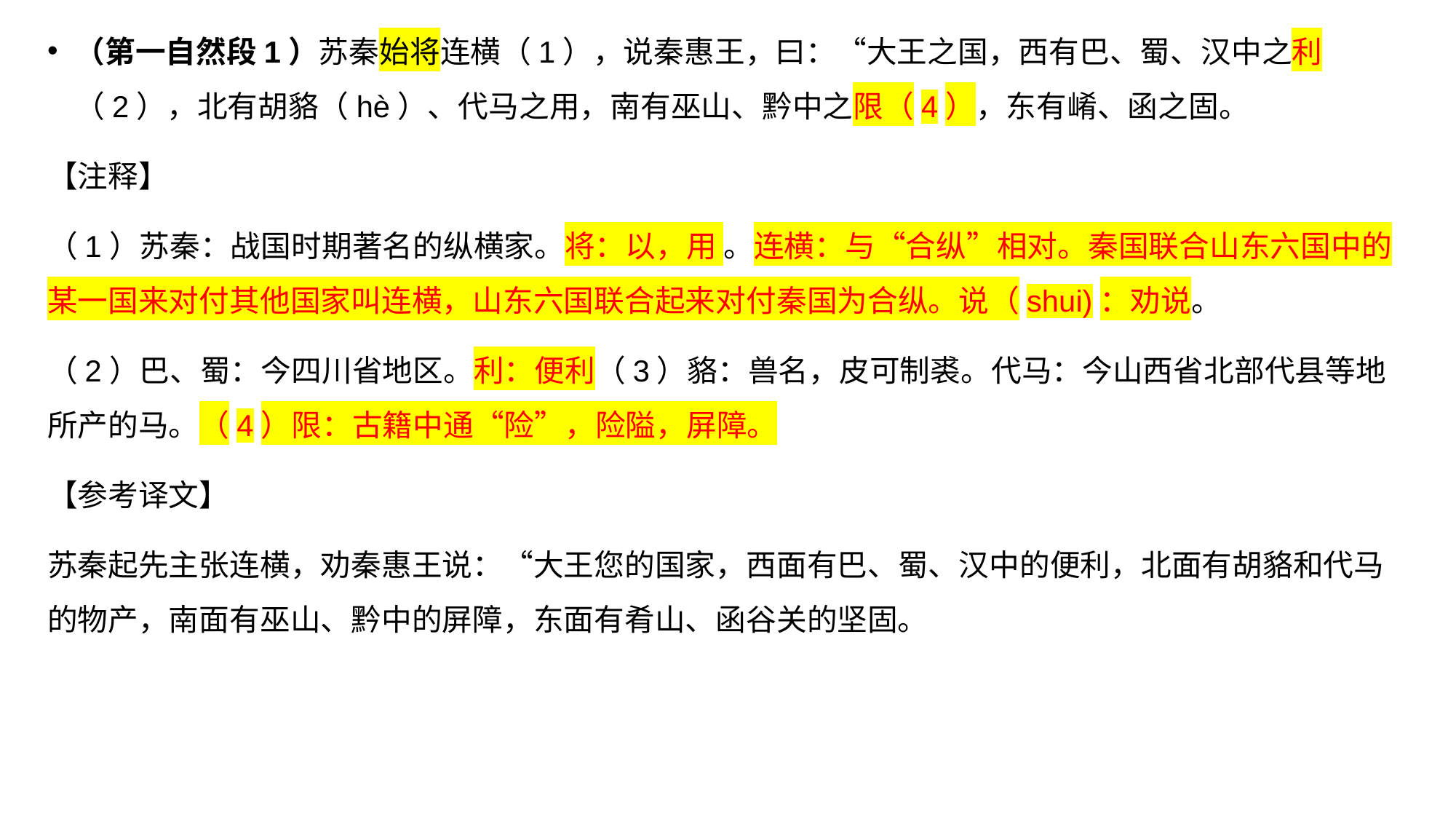

（第一自然段1）苏秦始将连横（1），说秦惠王，曰：“大王之国，西有巴、蜀、汉中之利（2），北有胡貉（hè）、代马之用，南有巫山、黔中之限（4），东有崤、函之固。
【注释】
（1）苏秦：战国时期著名的纵横家。将：以，用 。连横：与“合纵”相对。秦国联合山东六国中的某一国来对付其他国家叫连横，山东六国联合起来对付秦国为合纵。说（shui)：劝说。
（2）巴、蜀：今四川省地区。利：便利（3）貉：兽名，皮可制裘。代马：今山西省北部代县等地所产的马。（4）限：古籍中通“险”，险隘，屏障。
【参考译文】
苏秦起先主张连横，劝秦惠王说：“大王您的国家，西面有巴、蜀、汉中的便利，北面有胡貉和代马的物产，南面有巫山、黔中的屏障，东面有肴山、函谷关的坚固。